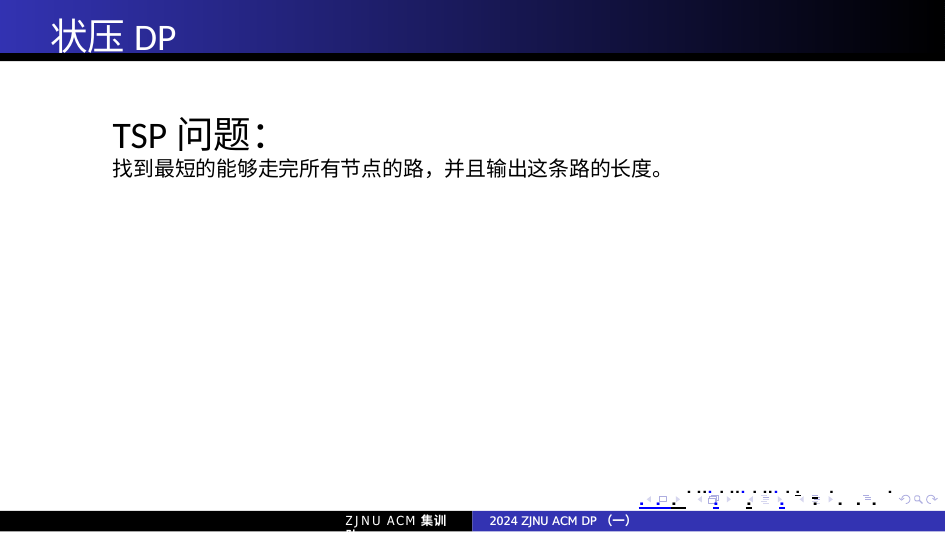

状压DP
TSP问题：
找到最短的能够走完所有节点的路，并且输出这条路的长度。
. . . ................. . .. . . .
2024 ZJNU ACM DP（一）
ZJNU ACM集训队